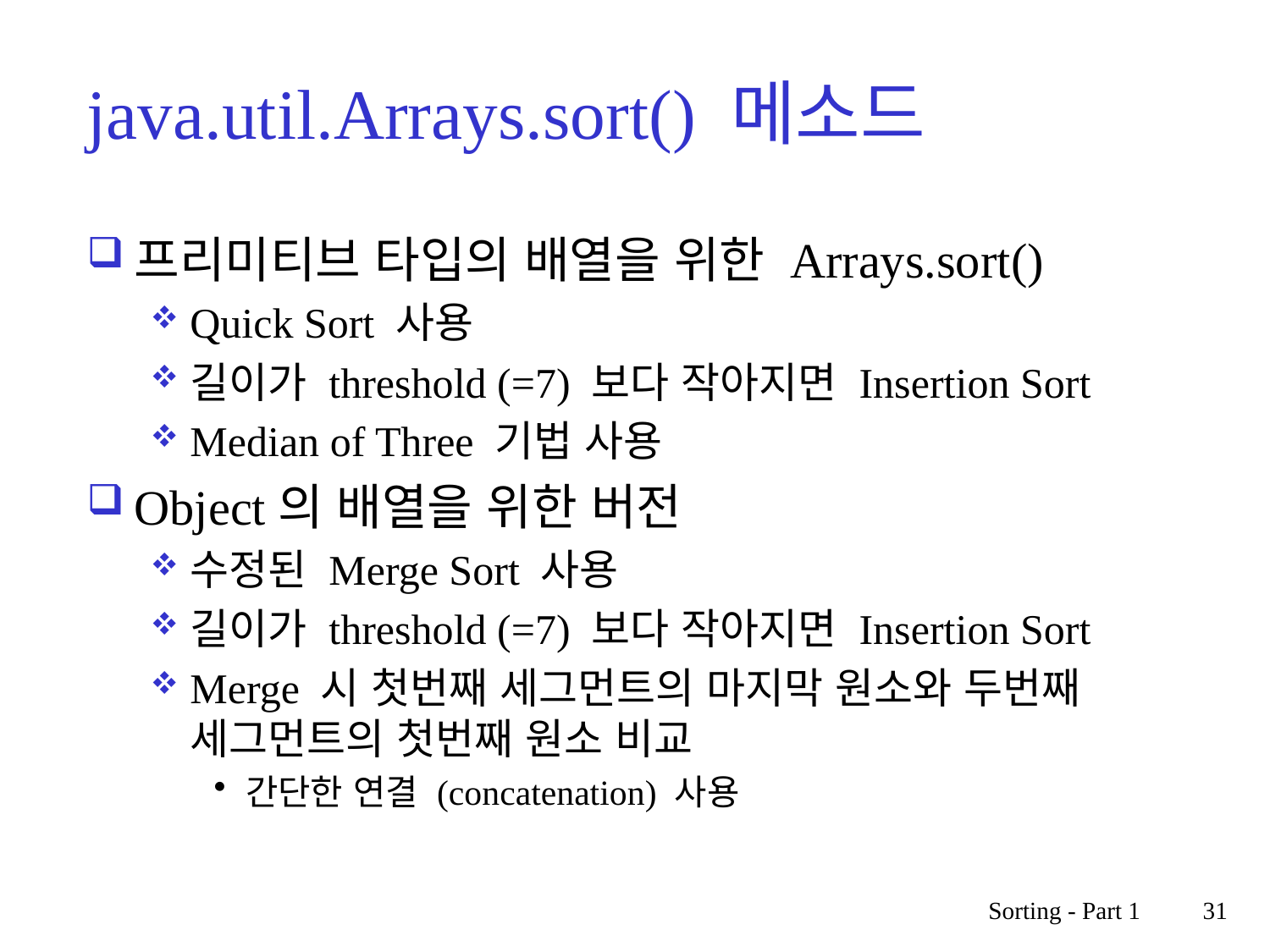

# java.util.Arrays.sort() 메소드
프리미티브 타입의 배열을 위한 Arrays.sort()
Quick Sort 사용
길이가 threshold (=7) 보다 작아지면 Insertion Sort
Median of Three 기법 사용
Object의 배열을 위한 버전
수정된 Merge Sort 사용
길이가 threshold (=7) 보다 작아지면 Insertion Sort
Merge 시 첫번째 세그먼트의 마지막 원소와 두번째 세그먼트의 첫번째 원소 비교
간단한 연결 (concatenation) 사용

Sorting - Part 1
31